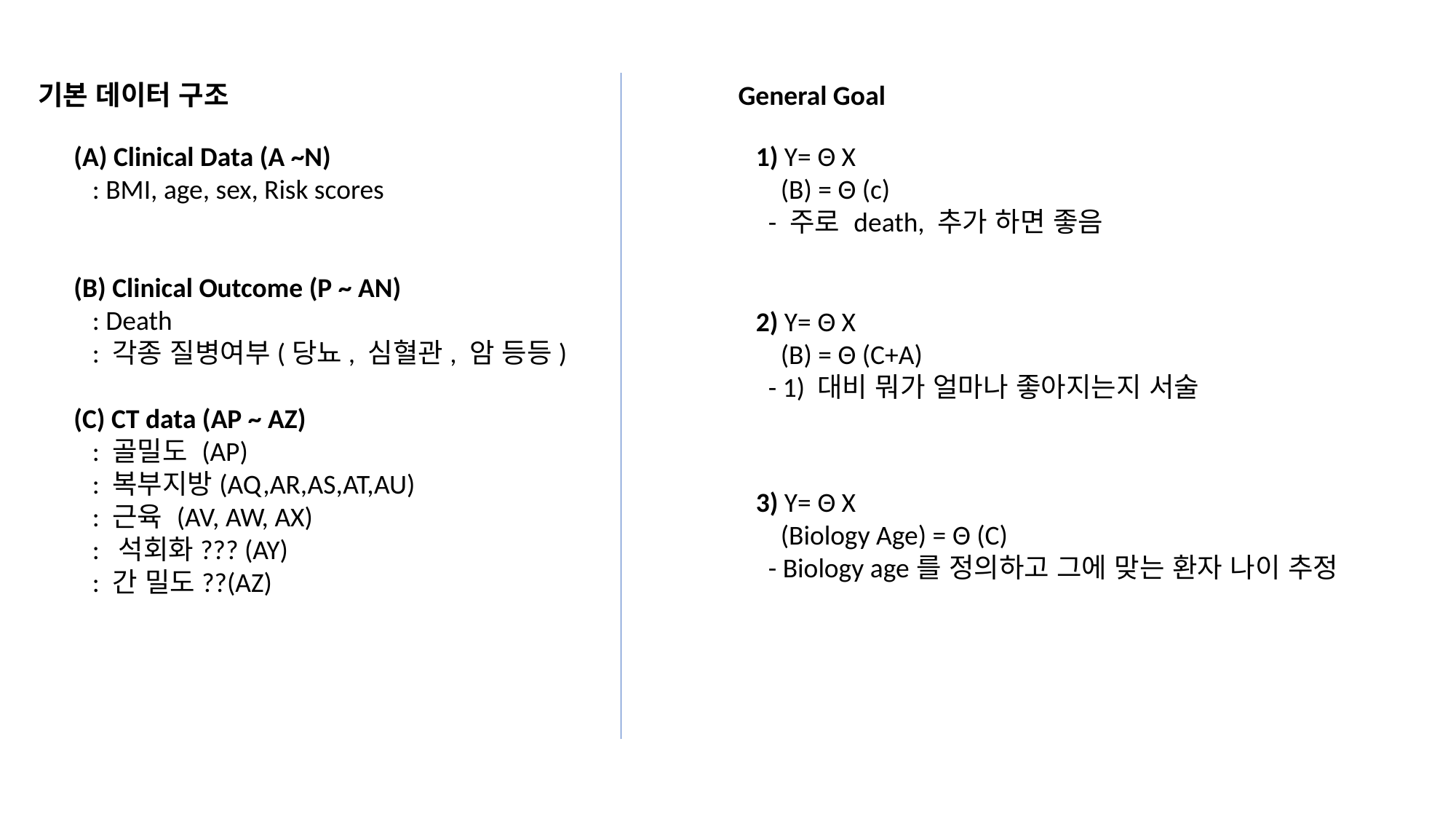

기본 데이터 구조
General Goal
(A) Clinical Data (A ~N)
   : BMI, age, sex, Risk scores

(B) Clinical Outcome (P ~ AN)
   : Death
   : 각종 질병여부(당뇨, 심혈관, 암 등등)

(C) CT data (AP ~ AZ)
   : 골밀도 (AP)
   : 복부지방(AQ,AR,AS,AT,AU)
   : 근육 (AV, AW, AX)
   :  석회화??? (AY)
   : 간 밀도??(AZ)

1) Y= Θ X
    (B) = Θ (c)
  - 주로 death, 추가 하면 좋음
2) Y= Θ X
    (B) = Θ (C+A)
  - 1) 대비 뭐가 얼마나 좋아지는지 서술
3) Y= Θ X
    (Biology Age) = Θ (C)
  - Biology age를 정의하고 그에 맞는 환자 나이 추정